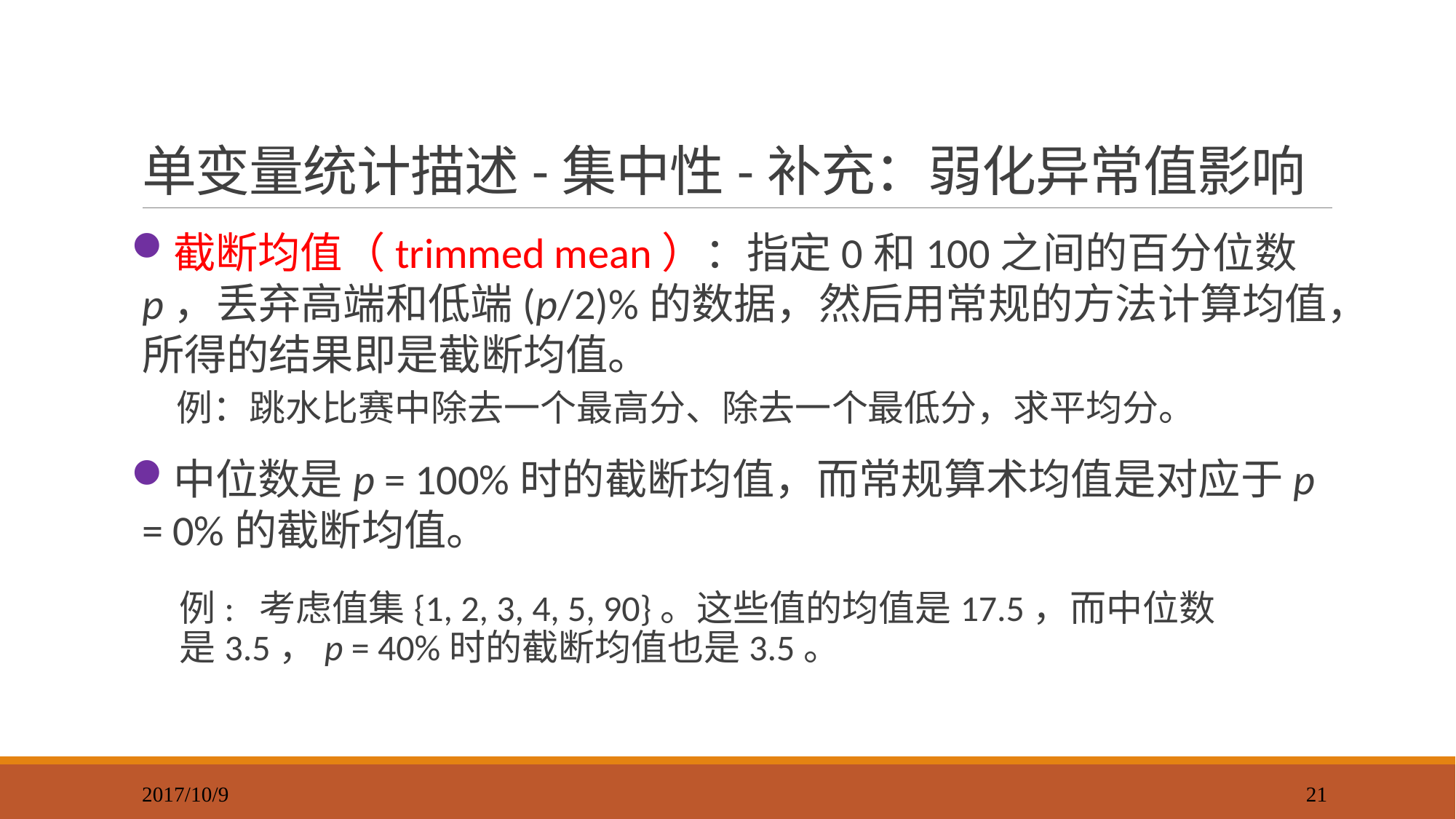

# 单变量统计描述-集中性-补充：弱化异常值影响
截断均值（trimmed mean）：指定0和100之间的百分位数p，丢弃高端和低端(p/2)%的数据，然后用常规的方法计算均值，所得的结果即是截断均值。
例：跳水比赛中除去一个最高分、除去一个最低分，求平均分。
中位数是p = 100%时的截断均值，而常规算术均值是对应于p = 0%的截断均值。

例:  考虑值集{1, 2, 3, 4, 5, 90}。这些值的均值是17.5，而中位数是3.5，p = 40%时的截断均值也是3.5。
2017/10/9
21